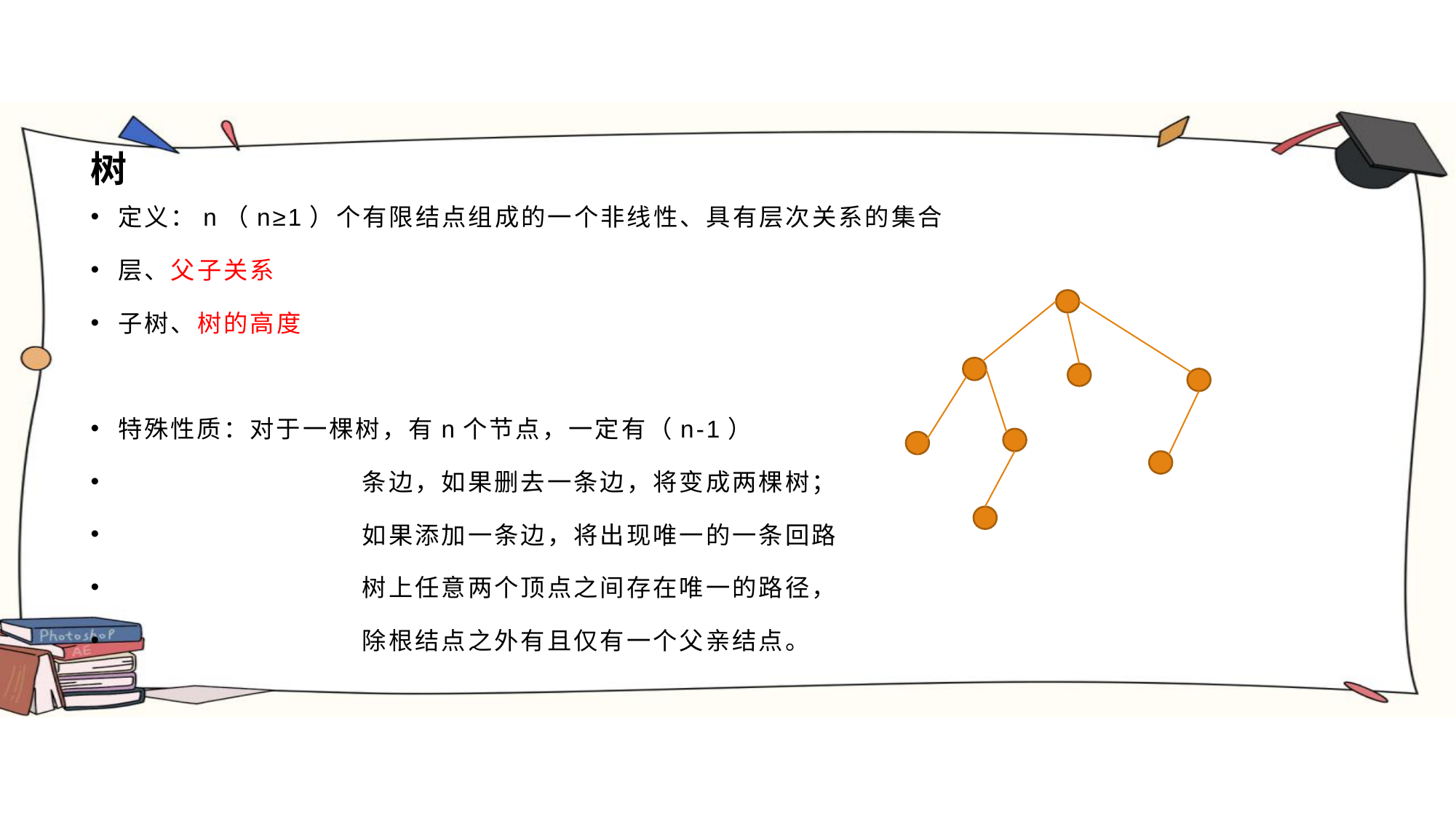

# 树
定义：n（n≥1）个有限结点组成的一个非线性、具有层次关系的集合
层、父子关系
子树、树的高度

特殊性质：对于一棵树，有n个节点，一定有（n-1）
 	      条边，如果删去一条边，将变成两棵树；
	      如果添加一条边，将出现唯一的一条回路
 	      树上任意两个顶点之间存在唯一的路径，
	      除根结点之外有且仅有一个父亲结点。